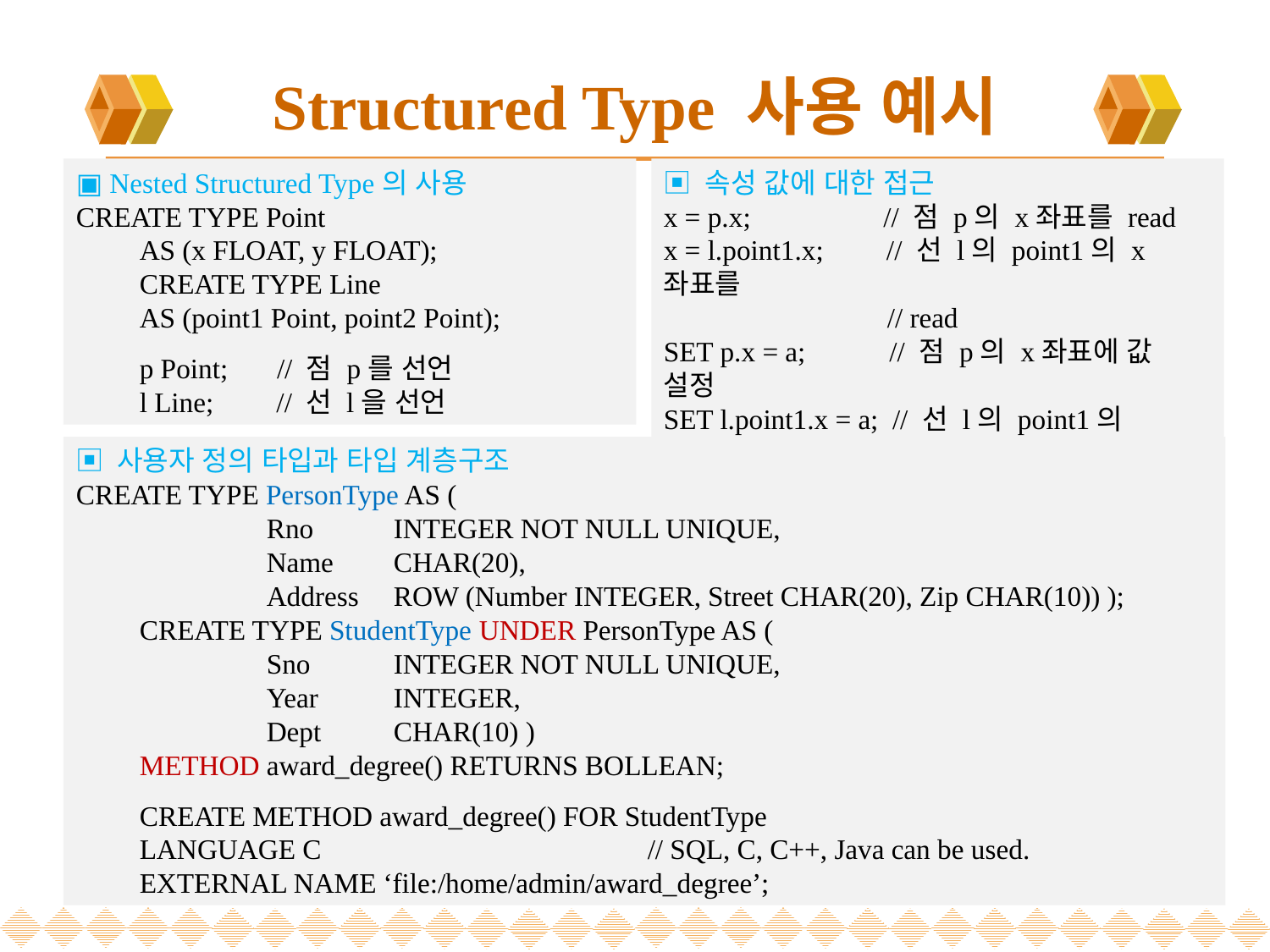

# Structured Type 사용 예시
▣ Nested Structured Type의 사용
CREATE TYPE Point
AS (x FLOAT, y FLOAT);
CREATE TYPE Line
AS (point1 Point, point2 Point);

p Point;       // 점 p를 선언
l Line;         // 선 l을 선언
▣ 속성 값에 대한 접근
x = p.x;                   // 점 p의 x좌표를 read
x = l.point1.x;         // 선 l의 point1의 x좌표를
                                // read
SET p.x = a;            // 점 p의 x좌표에 값 설정
SET l.point1.x = a;  // 선 l의 point1의
                                // x좌표에 값 설정

▣ 사용자 정의 타입과 타입 계층구조
CREATE TYPE PersonType AS (
	Rno	INTEGER NOT NULL UNIQUE,
	Name	CHAR(20),
	Address	ROW (Number INTEGER, Street CHAR(20), Zip CHAR(10)) );
CREATE TYPE StudentType UNDER PersonType AS (
	Sno	INTEGER NOT NULL UNIQUE,
	Year	INTEGER,
	Dept	CHAR(10) )
METHOD award_degree() RETURNS BOLLEAN;

CREATE METHOD award_degree() FOR StudentType
LANGUAGE C			// SQL, C, C++, Java can be used.
EXTERNAL NAME ‘file:/home/admin/award_degree’;